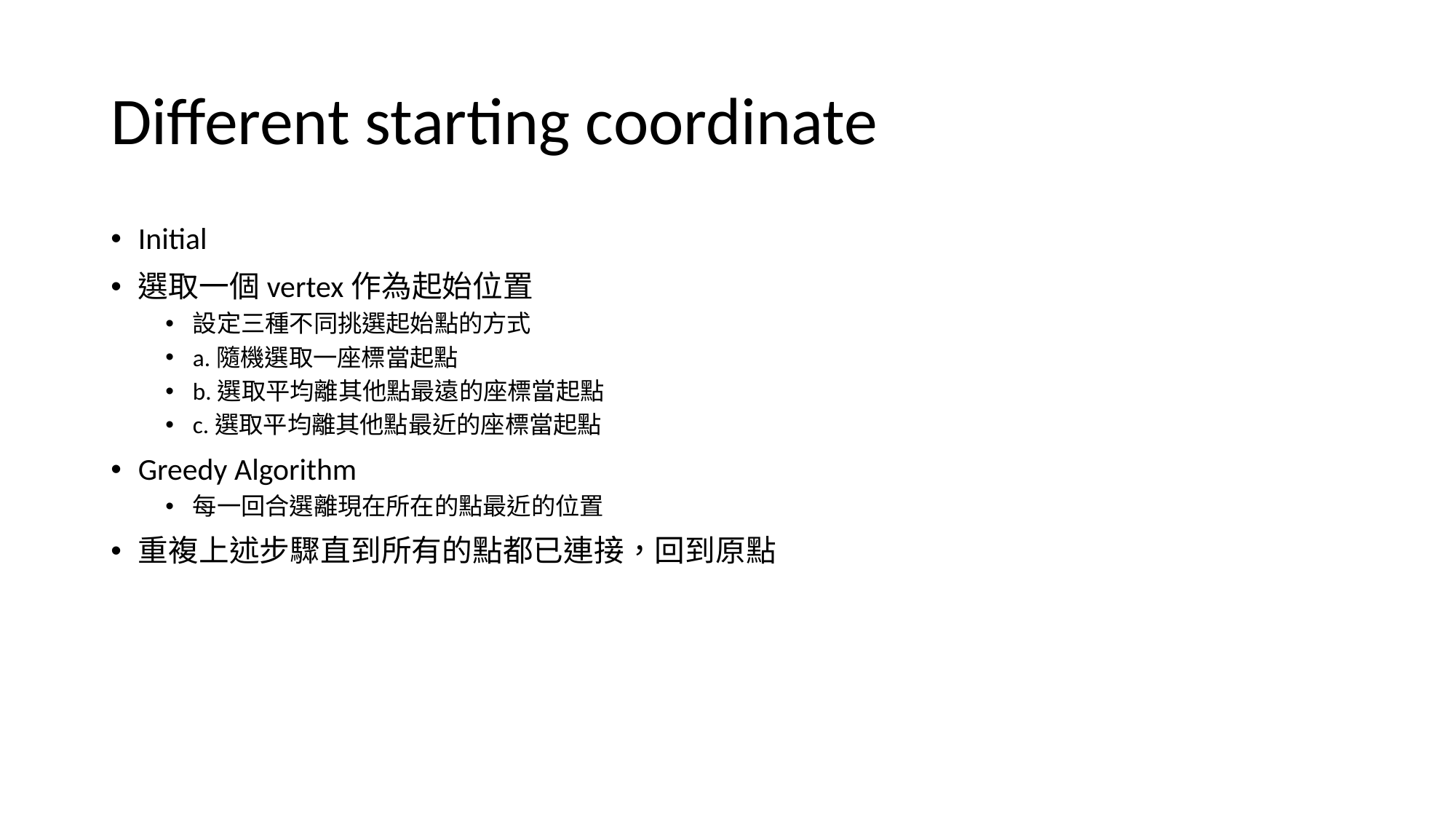

# Different starting coordinate
Initial
選取一個vertex作為起始位置
設定三種不同挑選起始點的方式
a.隨機選取一座標當起點
b.選取平均離其他點最遠的座標當起點
c.選取平均離其他點最近的座標當起點
Greedy Algorithm
每一回合選離現在所在的點最近的位置
重複上述步驟直到所有的點都已連接，回到原點